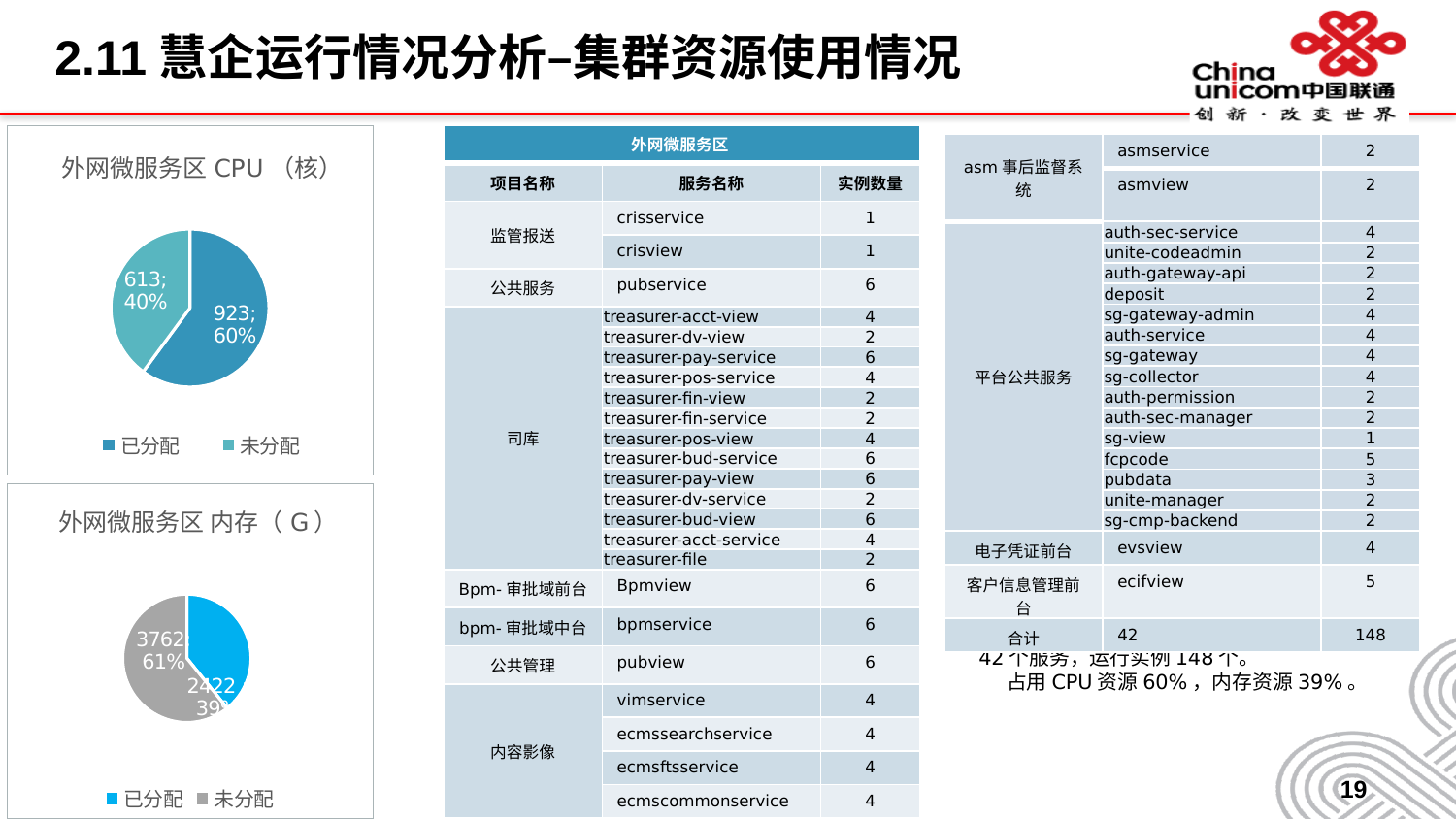

# 2.11慧企运行情况分析–集群资源使用情况
| 外网微服务区 |  |  |
| --- | --- | --- |
| 项目名称 | 服务名称 | 实例数量 |
| 监管报送 | crisservice | 1 |
|  | crisview | 1 |
| 公共服务 | pubservice | 6 |
| 司库 | treasurer-acct-view | 4 |
|  | treasurer-dv-view | 2 |
|  | treasurer-pay-service | 6 |
|  | treasurer-pos-service | 4 |
|  | treasurer-fin-view | 2 |
|  | treasurer-fin-service | 2 |
|  | treasurer-pos-view | 4 |
|  | treasurer-bud-service | 6 |
|  | treasurer-pay-view | 6 |
|  | treasurer-dv-service | 2 |
|  | treasurer-bud-view | 6 |
|  | treasurer-acct-service | 4 |
|  | treasurer-file | 2 |
| Bpm-审批域前台 | Bpmview | 6 |
| bpm-审批域中台 | bpmservice | 6 |
| 公共管理 | pubview | 6 |
| 内容影像 | vimservice | 4 |
|  | ecmssearchservice | 4 |
|  | ecmsftsservice | 4 |
|  | ecmscommonservice | 4 |

### Chart: 外网微服务区CPU（核）

| Category | 容量 |
|---|---|
| 已分配 | 923.0 |
| 未分配 | 613.0 |
| asm事后监督系统 | asmservice | 2 |
| --- | --- | --- |
|  | asmview | 2 |
| 平台公共服务 | auth-sec-service | 4 |
|  | unite-codeadmin | 2 |
|  | auth-gateway-api | 2 |
|  | deposit | 2 |
|  | sg-gateway-admin | 4 |
|  | auth-service | 4 |
|  | sg-gateway | 4 |
|  | sg-collector | 4 |
|  | auth-permission | 2 |
|  | auth-sec-manager | 2 |
|  | sg-view | 1 |
|  | fcpcode | 5 |
|  | pubdata | 3 |
|  | unite-manager | 2 |
|  | sg-cmp-backend | 2 |
| 电子凭证前台 | evsview | 4 |
| 客户信息管理前台 | ecifview | 5 |
| 合计 | 42 | 148 |

### Chart: 外网微服务区 内存（G）

| Category | 容量 |
|---|---|
| 已分配 | 2422.0 |
| 未分配 | 3762.0 |
     外网微服务区部署11个应用项目，包含42个服务，运行实例148个。
     占用CPU资源60%，内存资源39%。
19